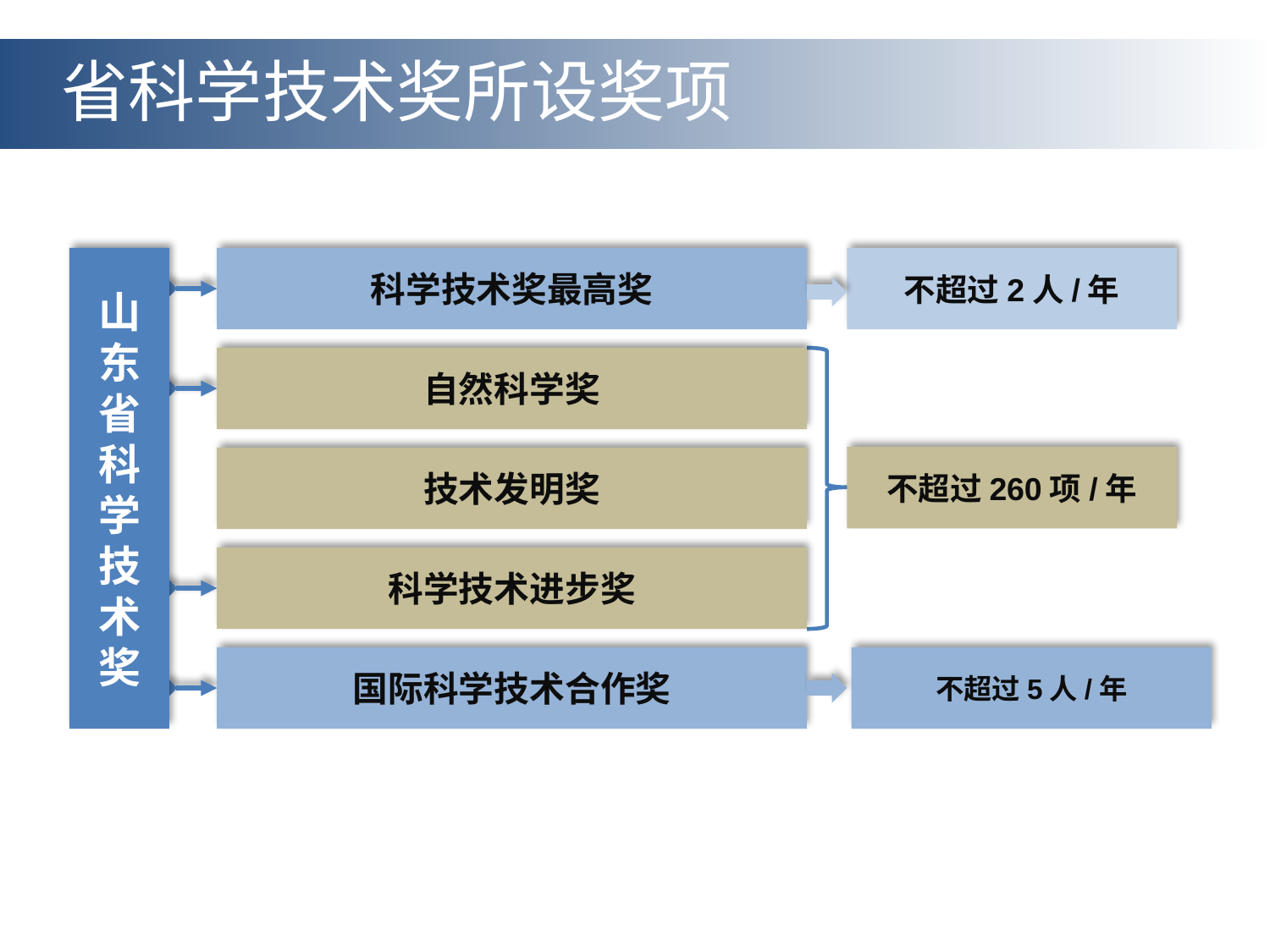

省科学技术奖所设奖项
山东省科学技术奖
科学技术奖最高奖
不超过2人/年

自然科学奖

不超过260项/年
技术发明奖
科学技术进步奖
国际科学技术合作奖
不超过5人/年